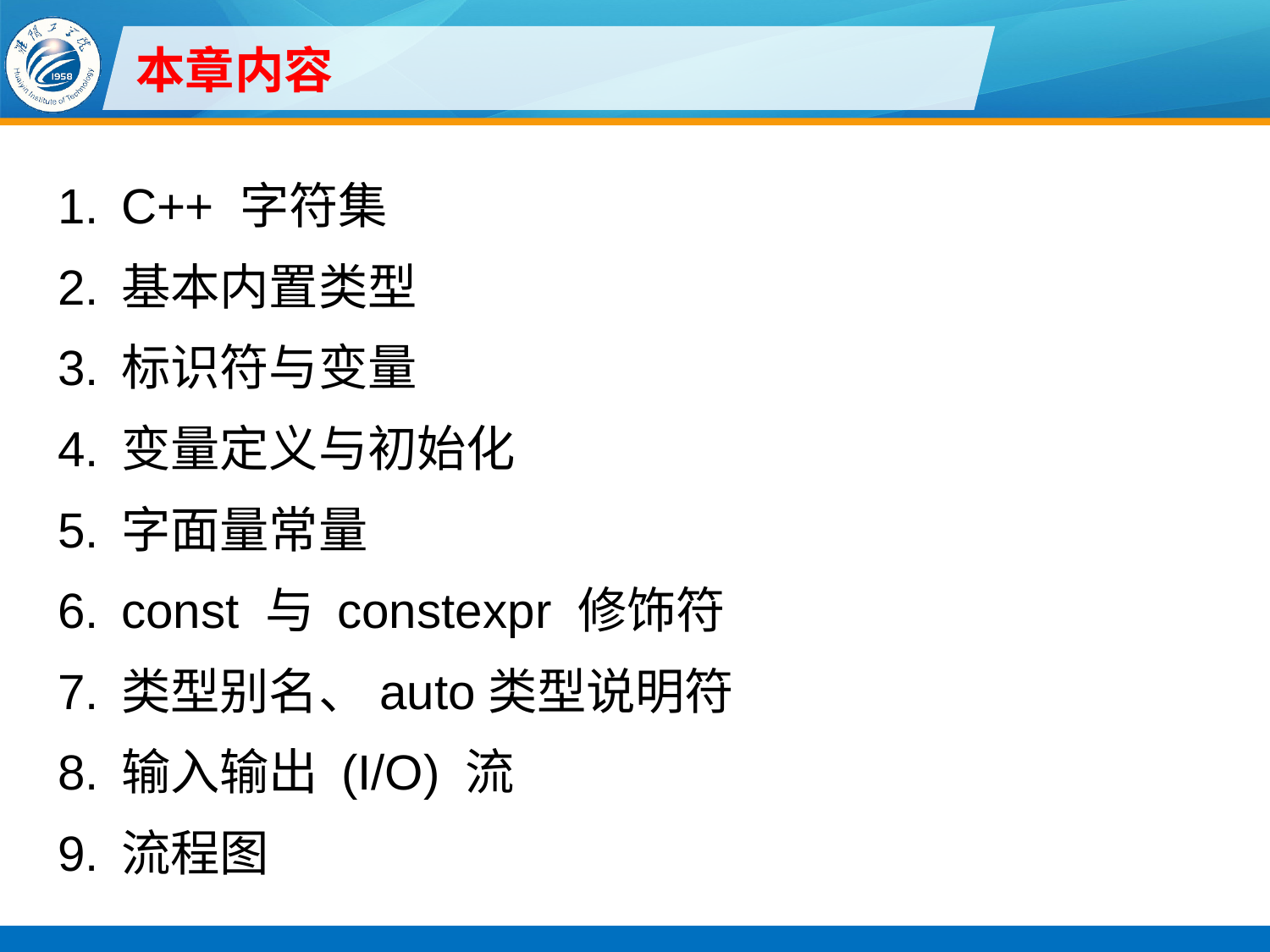

# 本章内容
C++ 字符集
基本内置类型
标识符与变量
变量定义与初始化
字面量常量
const 与 constexpr 修饰符
类型别名、auto类型说明符
输入输出 (I/O) 流
流程图